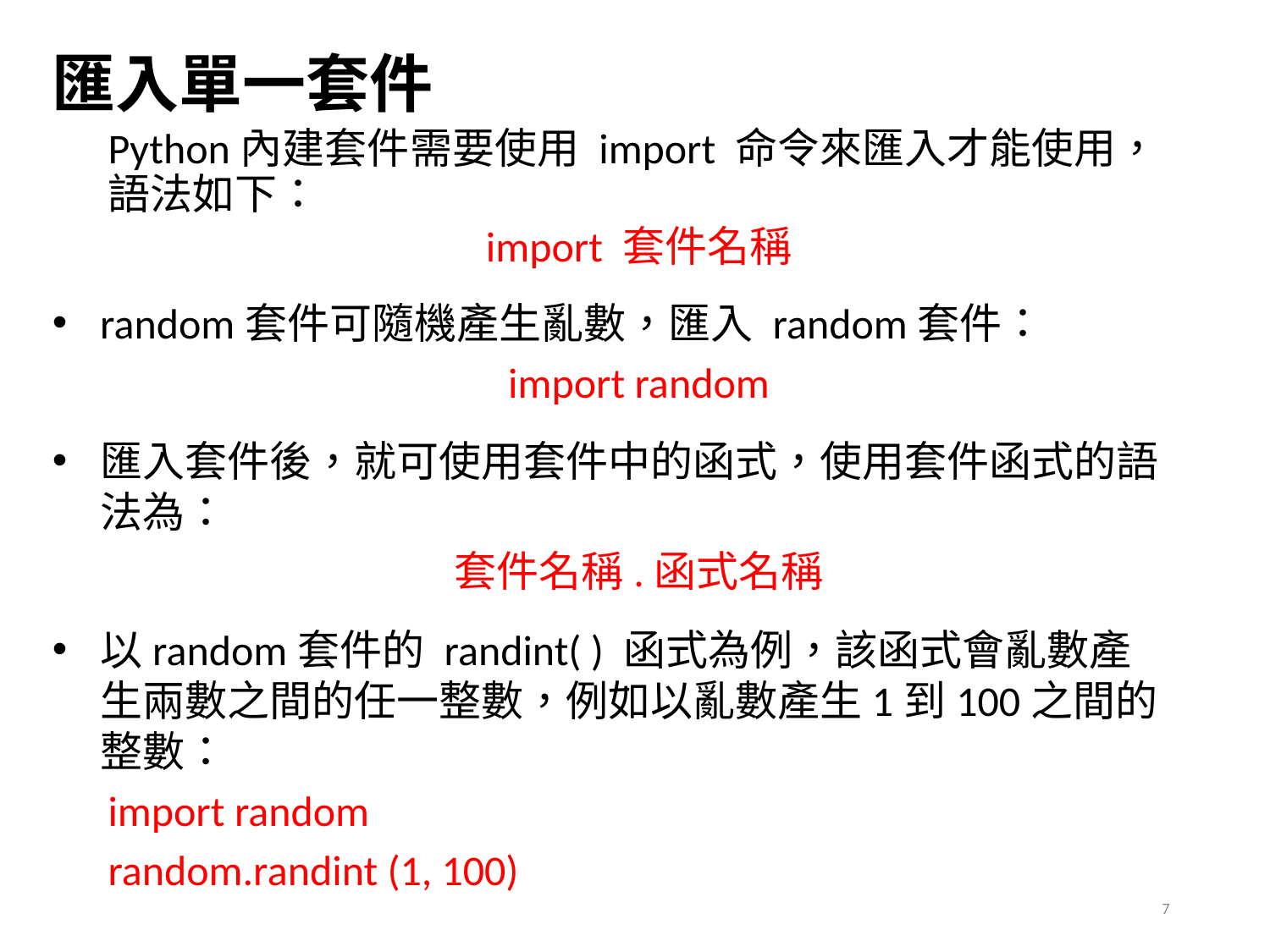

匯入單一套件
Python內建套件需要使用 import 命令來匯入才能使用，語法如下：
import 套件名稱
random套件可隨機產生亂數，匯入 random套件：
import random

匯入套件後，就可使用套件中的函式，使用套件函式的語法為：
套件名稱.函式名稱

以random套件的 randint( ) 函式為例，該函式會亂數產生兩數之間的任一整數，例如以亂數產生1到100之間的整數：
import random
random.randint (1, 100)
7